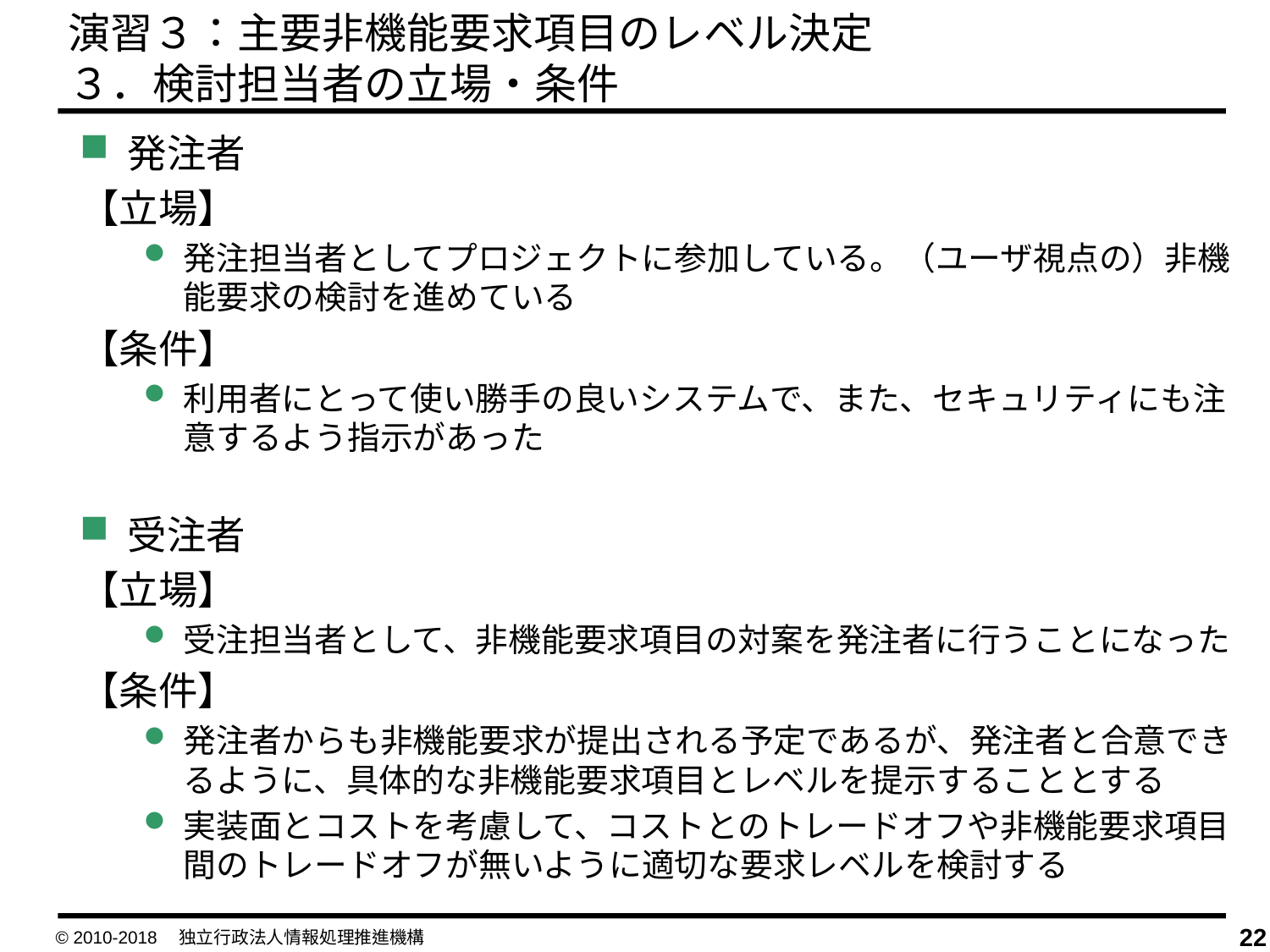

演習３：主要非機能要求項目のレベル決定
３．検討担当者の立場・条件
発注者
【立場】
発注担当者としてプロジェクトに参加している。（ユーザ視点の）非機能要求の検討を進めている
【条件】
利用者にとって使い勝手の良いシステムで、また、セキュリティにも注意するよう指示があった

受注者
【立場】
受注担当者として、非機能要求項目の対案を発注者に行うことになった
【条件】
発注者からも非機能要求が提出される予定であるが、発注者と合意できるように、具体的な非機能要求項目とレベルを提示することとする
実装面とコストを考慮して、コストとのトレードオフや非機能要求項目間のトレードオフが無いように適切な要求レベルを検討する